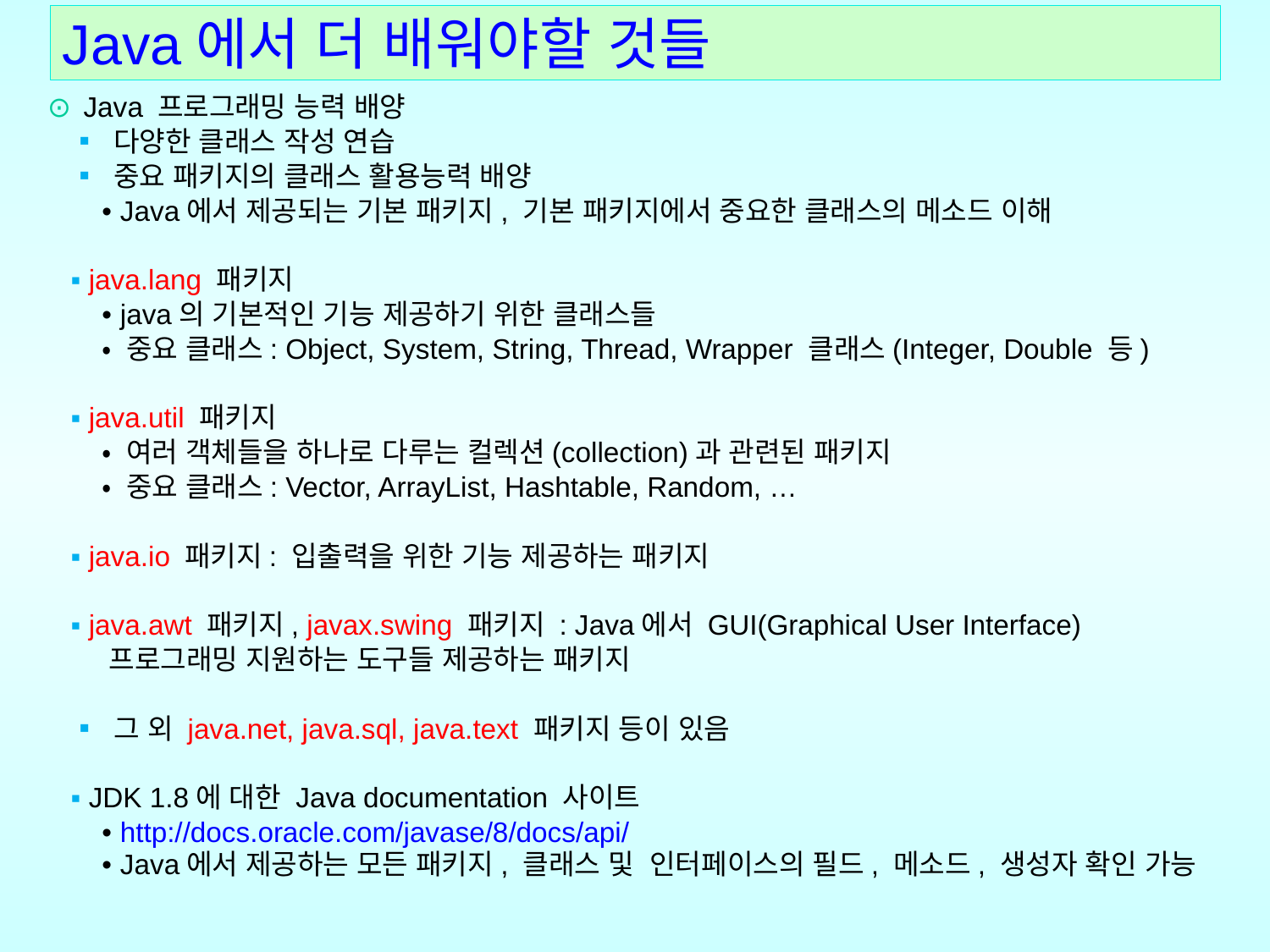

# Java에서 더 배워야할 것들
⊙ Java 프로그래밍 능력 배양
   ▪ 다양한 클래스 작성 연습
   ▪ 중요 패키지의 클래스 활용능력 배양
       • Java에서 제공되는 기본 패키지, 기본 패키지에서 중요한 클래스의 메소드 이해

   ▪ java.lang 패키지
       • java의 기본적인 기능 제공하기 위한 클래스들
       • 중요 클래스: Object, System, String, Thread, Wrapper 클래스(Integer, Double 등)

   ▪ java.util 패키지
       • 여러 객체들을 하나로 다루는 컬렉션(collection)과 관련된 패키지
       • 중요 클래스: Vector, ArrayList, Hashtable, Random, …

   ▪ java.io 패키지: 입출력을 위한 기능 제공하는 패키지

   ▪ java.awt 패키지, javax.swing 패키지 : Java에서 GUI(Graphical User Interface)
       프로그래밍 지원하는 도구들 제공하는 패키지

   ▪ 그 외 java.net, java.sql, java.text 패키지 등이 있음

   ▪ JDK 1.8에 대한 Java documentation 사이트
       • http://docs.oracle.com/javase/8/docs/api/
       • Java에서 제공하는 모든 패키지, 클래스 및  인터페이스의 필드, 메소드, 생성자 확인 가능